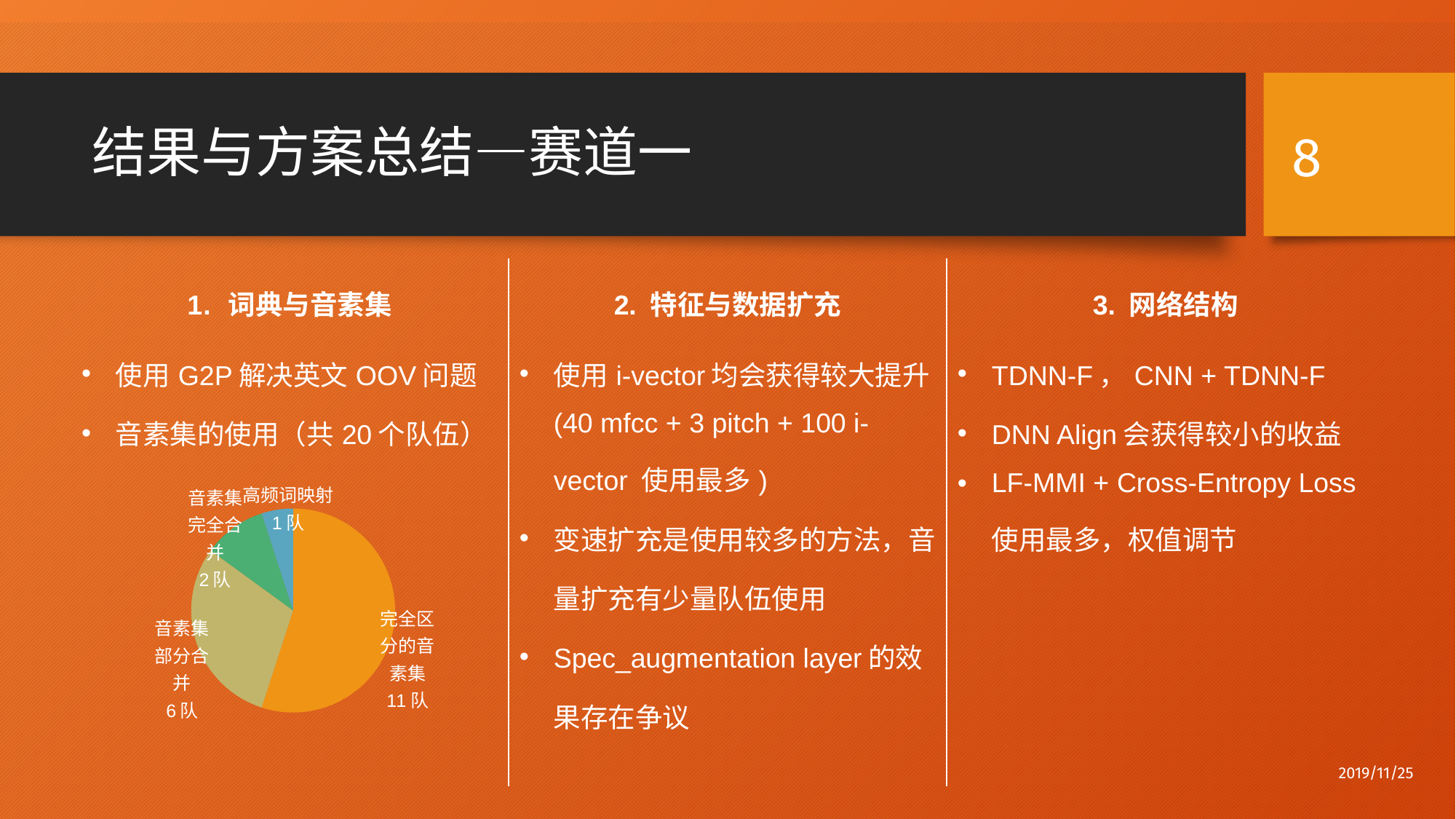

8
# 结果与方案总结—赛道一
| 词典与音素集 | 2. 特征与数据扩充 | 3. 网络结构 |
| --- | --- | --- |
| 使用G2P解决英文OOV问题 音素集的使用（共20个队伍） | 使用i-vector均会获得较大提升(40 mfcc + 3 pitch + 100 i-vector 使用最多) 变速扩充是使用较多的方法，音量扩充有少量队伍使用 Spec\_augmentation layer的效果存在争议 | TDNN-F，CNN + TDNN-F DNN Align会获得较小的收益 LF-MMI + Cross-Entropy Loss使用最多，权值调节 |

### Chart

| Category | 销售额 |
|---|---|
| 完全区分的音素集 | 11.0 |
| 音素集部分合并 | 6.0 |
| 音素集完全合并 | 2.0 |
| 高频词映射 | 1.0 |
2019/11/25